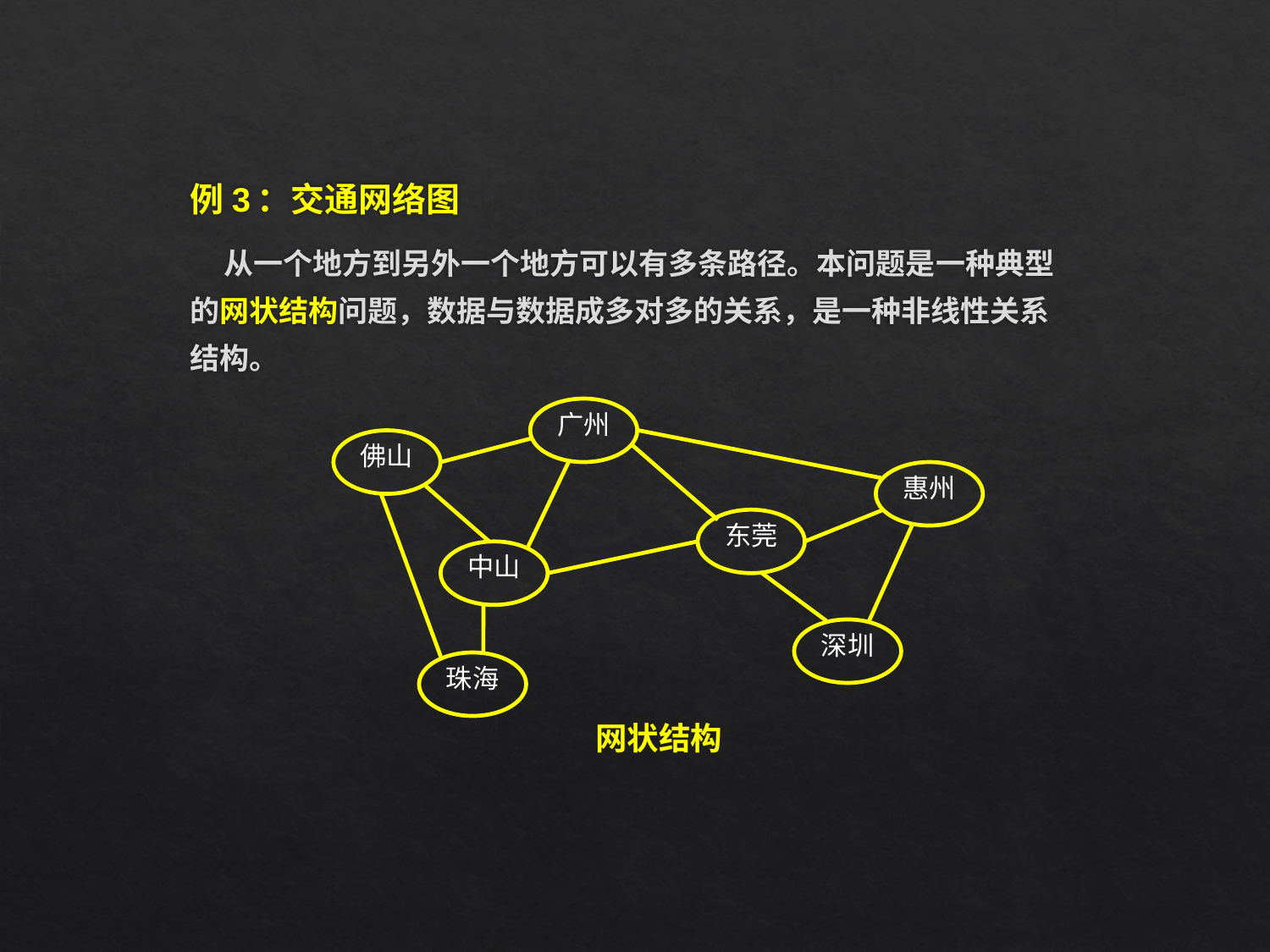

# 例3：交通网络图
    从一个地方到另外一个地方可以有多条路径。本问题是一种典型的网状结构问题，数据与数据成多对多的关系，是一种非线性关系结构。
广州
佛山

惠州

东莞

中山

深圳
珠海
网状结构